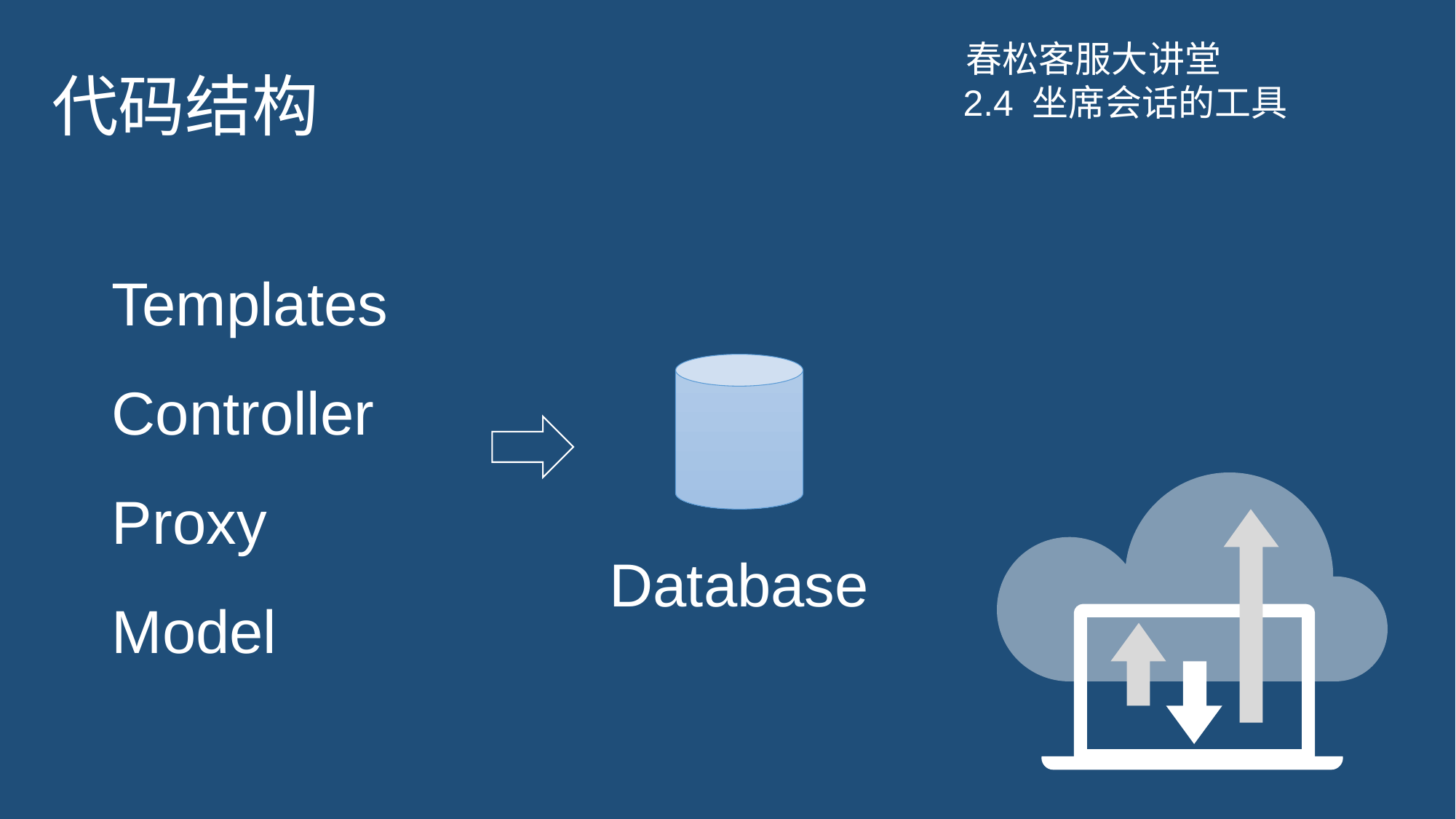

# 代码结构
春松客服大讲堂
2.4 坐席会话的工具
Templates
Controller
Proxy
Model

Database